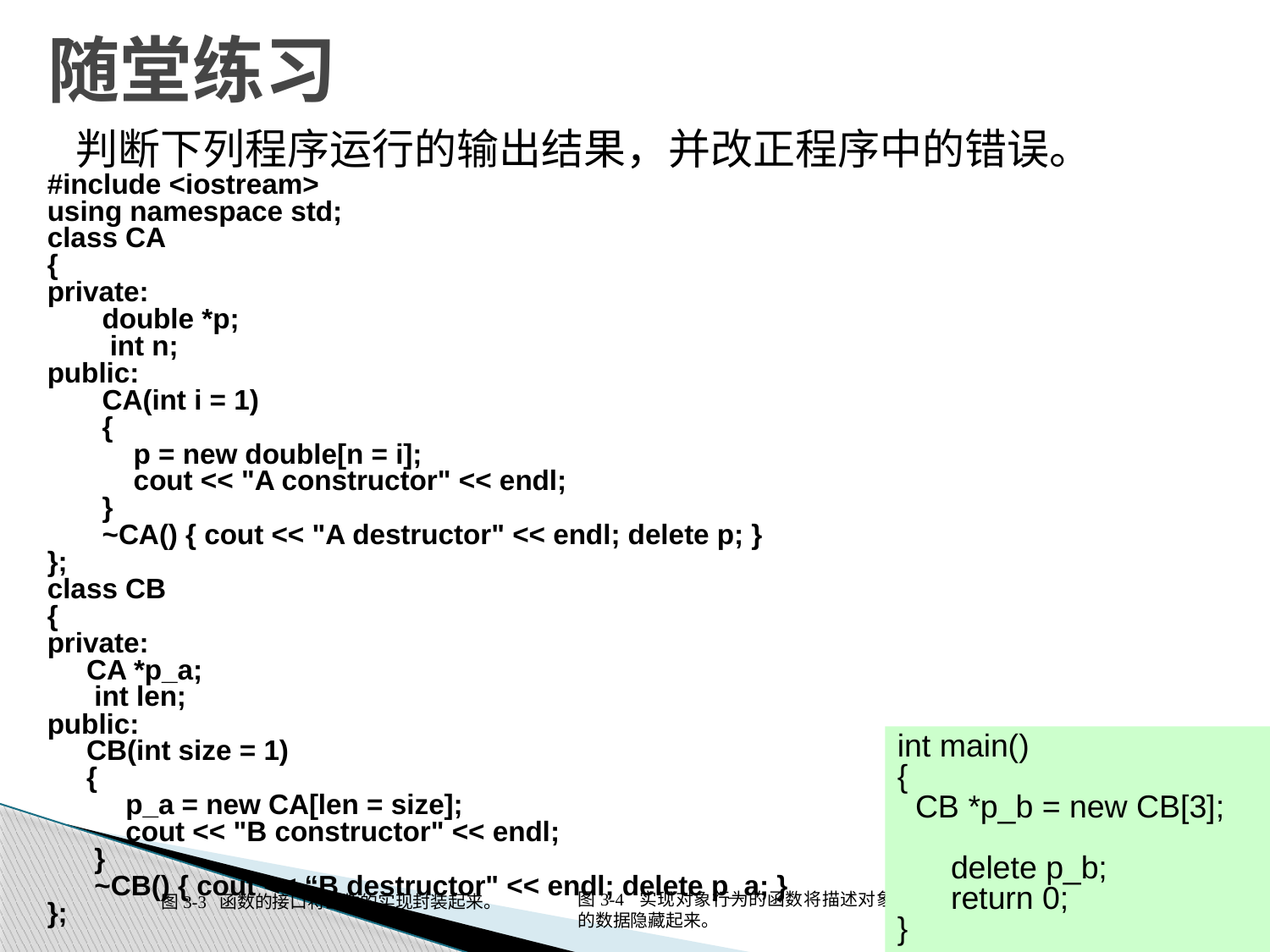

# 随堂练习
   判断下列程序运行的输出结果，并改正程序中的错误。
#include <iostream>
using namespace std;
class CA
{
private:
       double *p;
        int n;
public:
       CA(int i = 1)
       {
           p = new double[n = i];
           cout << "A constructor" << endl;
       }
       ~CA() { cout << "A destructor" << endl; delete p; }
};
class CB
{
private:
     CA *p_a;
      int len;
public:
     CB(int size = 1)
     {
          p_a = new CA[len = size];
          cout << "B constructor" << endl;
      }
      ~CB() { cout << “B destructor" << endl; delete p_a; }
};
int main()
{
  CB *p_b = new CB[3];

      delete p_b;
      return 0;
}
图3-4  实现对象行为的函数将描述对象属性的数据隐藏起来。
图3-3  函数的接口将函数的实现封装起来。
108